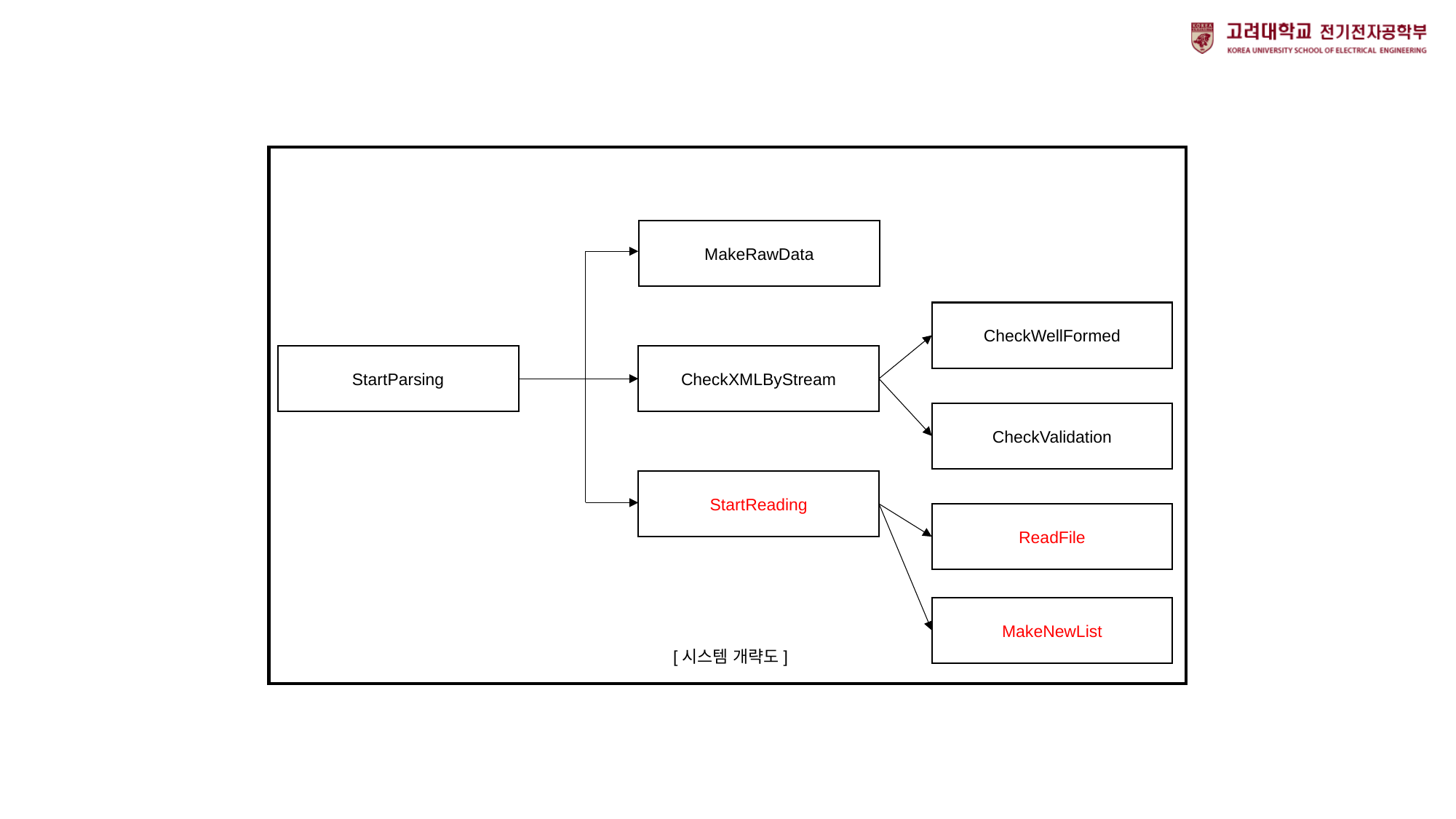

MakeRawData
CheckWellFormed
StartParsing
CheckXMLByStream
CheckValidation
StartReading
ReadFile
MakeNewList
[시스템 개략도]